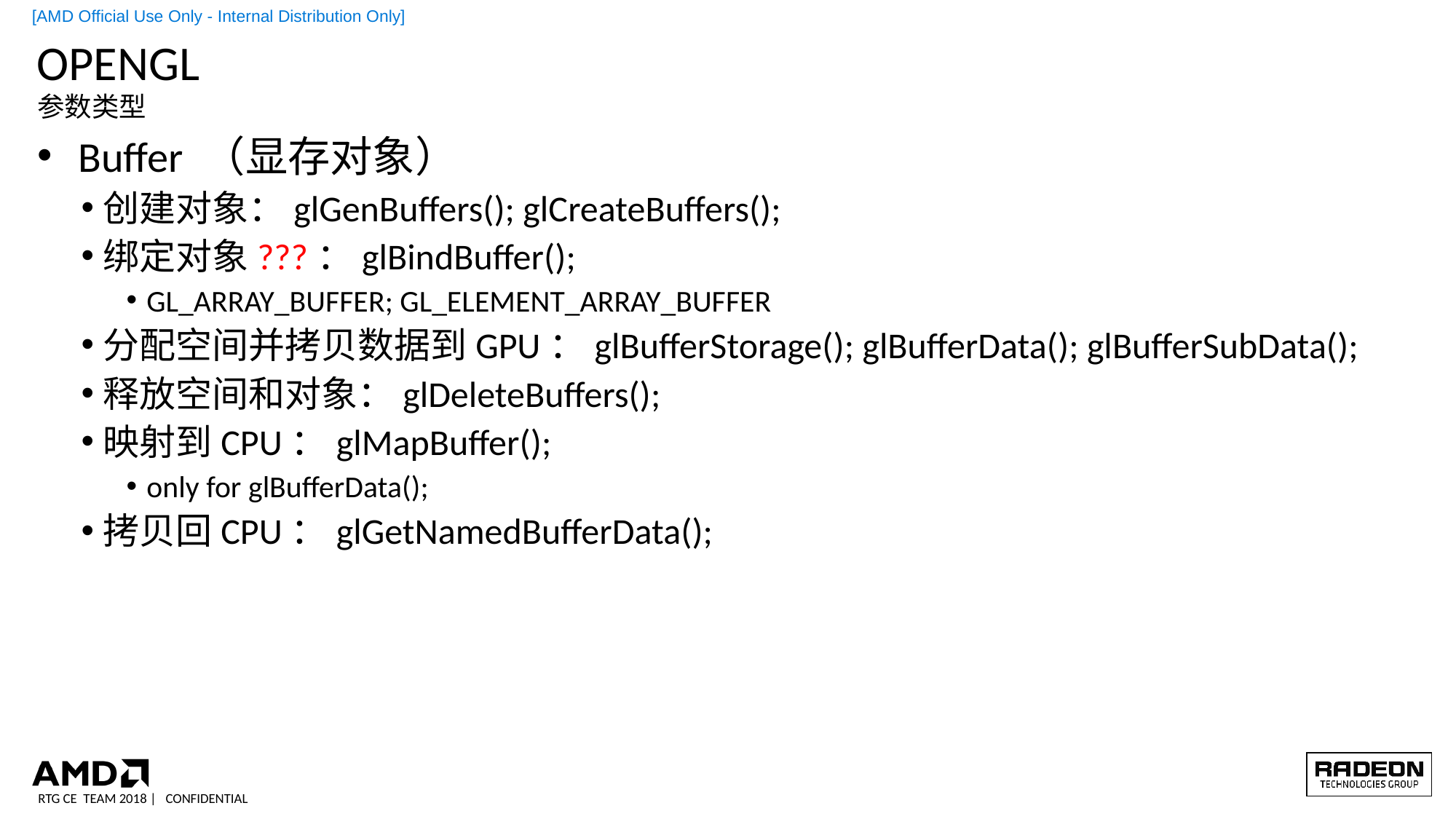

# opengl
参数类型
Buffer （显存对象）
创建对象：glGenBuffers(); glCreateBuffers();
绑定对象???：glBindBuffer();
GL_ARRAY_BUFFER; GL_ELEMENT_ARRAY_BUFFER
分配空间并拷贝数据到GPU：glBufferStorage(); glBufferData(); glBufferSubData();
释放空间和对象：glDeleteBuffers();
映射到CPU：glMapBuffer();
only for glBufferData();
拷贝回CPU：glGetNamedBufferData();